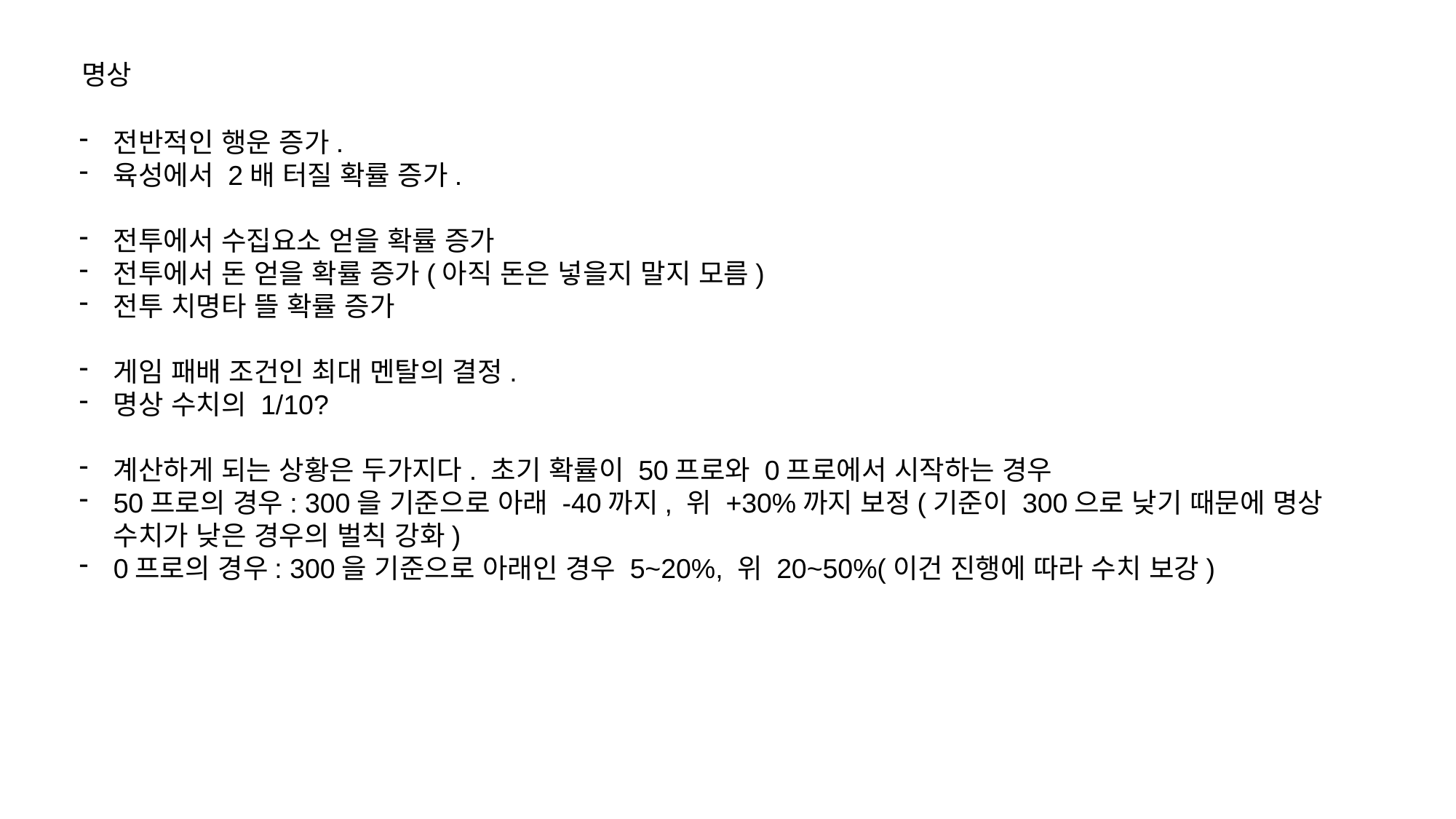

명상
전반적인 행운 증가.
육성에서 2배 터질 확률 증가.

전투에서 수집요소 얻을 확률 증가
전투에서 돈 얻을 확률 증가(아직 돈은 넣을지 말지 모름)
전투 치명타 뜰 확률 증가

게임 패배 조건인 최대 멘탈의 결정.
명상 수치의 1/10?

계산하게 되는 상황은 두가지다. 초기 확률이 50프로와 0프로에서 시작하는 경우
50프로의 경우: 300을 기준으로 아래 -40까지, 위 +30%까지 보정(기준이 300으로 낮기 때문에 명상 수치가 낮은 경우의 벌칙 강화)
0프로의 경우: 300을 기준으로 아래인 경우 5~20%, 위 20~50%(이건 진행에 따라 수치 보강)